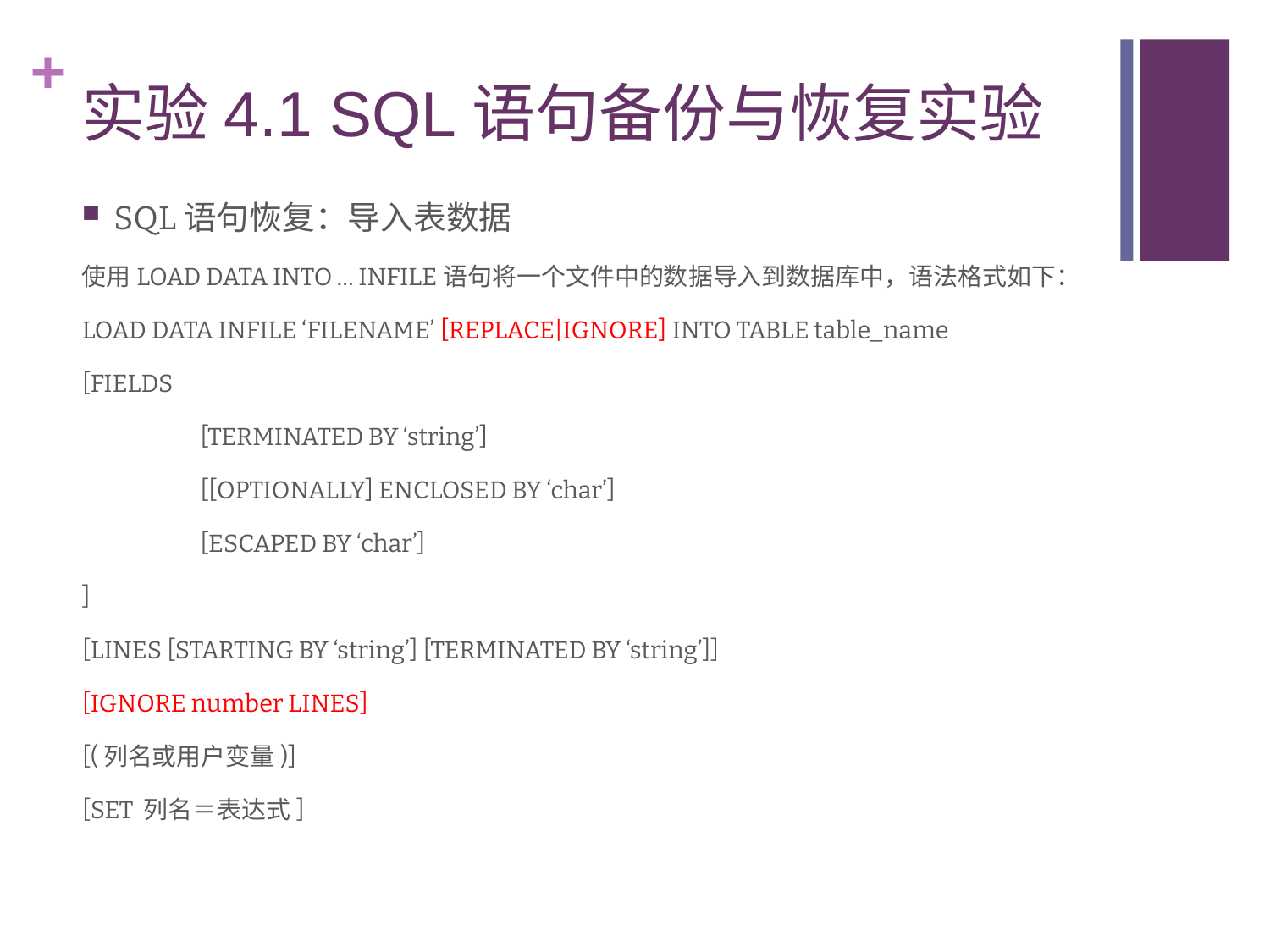

# 实验4.1 SQL语句备份与恢复实验
SQL语句恢复：导入表数据
使用LOAD DATA INTO … INFILE语句将一个文件中的数据导入到数据库中，语法格式如下：
LOAD DATA INFILE ‘FILENAME’ [REPLACE|IGNORE] INTO TABLE table_name
[FIELDS
	[TERMINATED BY ‘string’]
	[[OPTIONALLY] ENCLOSED BY ‘char’]
	[ESCAPED BY ‘char’]
]
[LINES [STARTING BY ‘string’] [TERMINATED BY ‘string’]]
[IGNORE number LINES]
[(列名或用户变量)]
[SET 列名＝表达式]